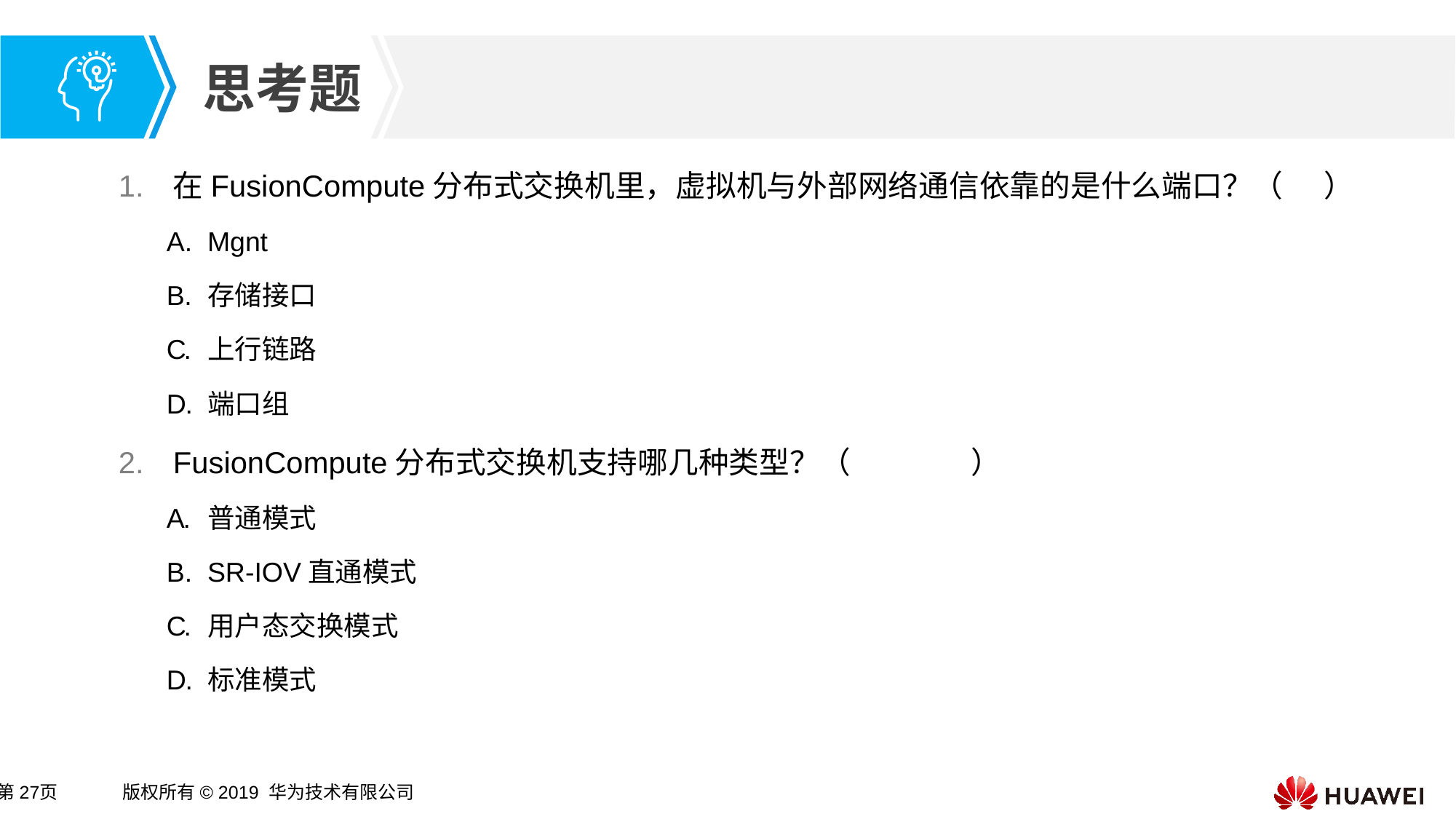

在FusionCompute分布式交换机里，虚拟机与外部网络通信依靠的是什么端口？（      ）
Mgnt
存储接口
上行链路
端口组
FusionCompute分布式交换机支持哪几种类型？（	     ）
普通模式
SR-IOV直通模式
用户态交换模式
标准模式